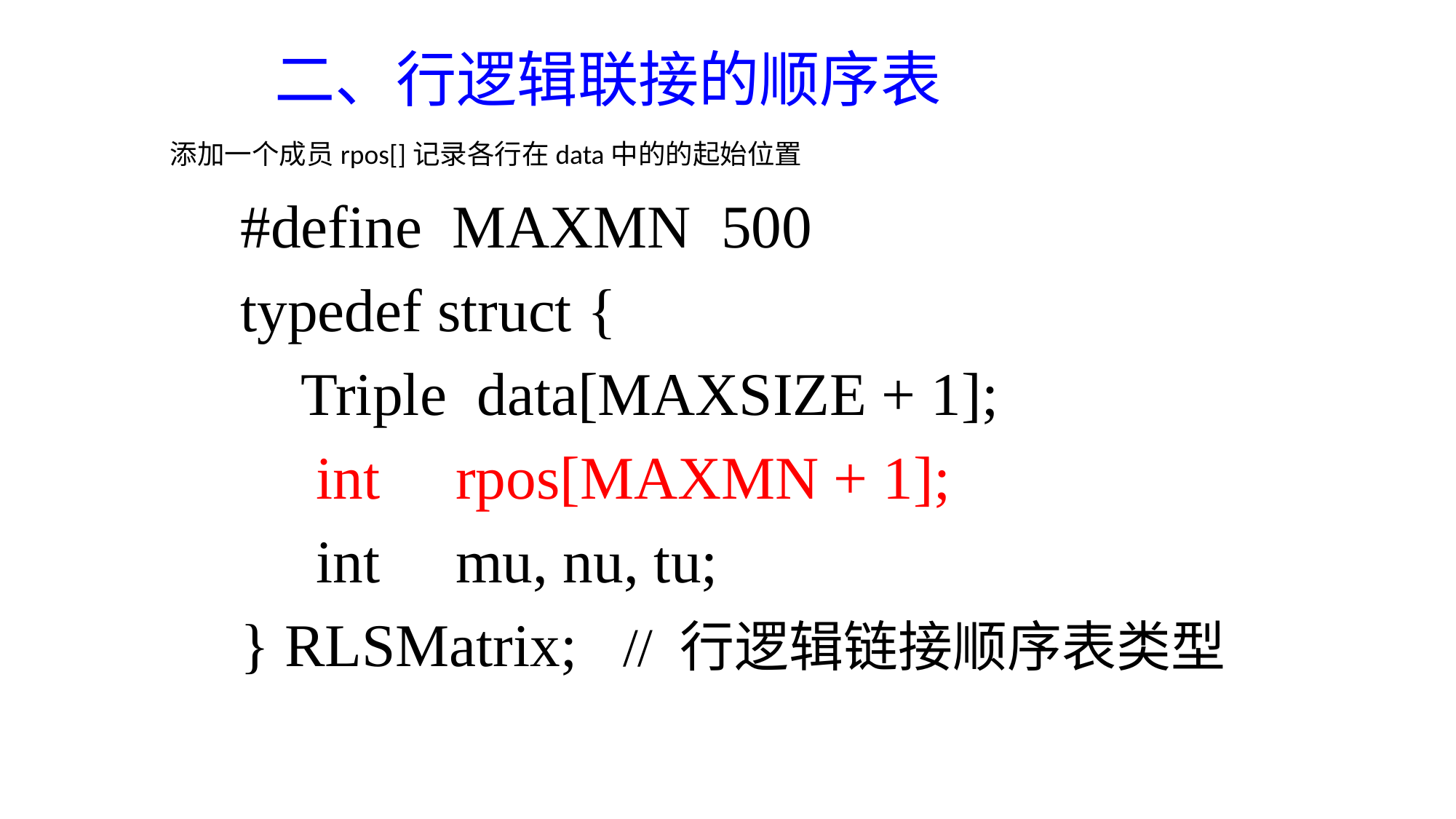

二、行逻辑联接的顺序表
添加一个成员rpos[]记录各行在data中的的起始位置
    #define  MAXMN  500
    typedef struct {
        Triple  data[MAXSIZE + 1];
         int     rpos[MAXMN + 1];
         int     mu, nu, tu;
    } RLSMatrix;   // 行逻辑链接顺序表类型